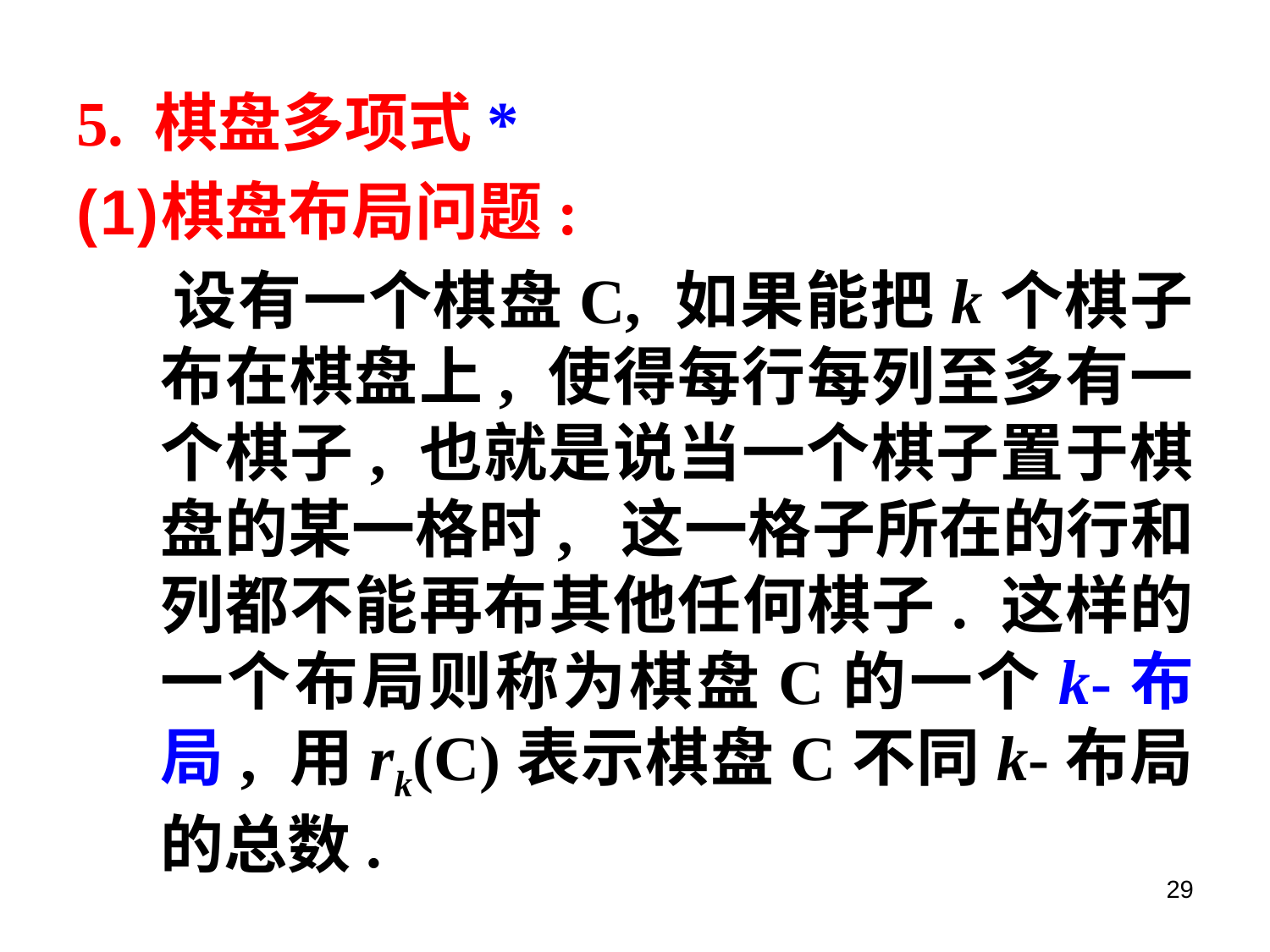

5. 棋盘多项式*
棋盘布局问题:
     设有一个棋盘C, 如果能把k个棋子布在棋盘上, 使得每行每列至多有一个棋子, 也就是说当一个棋子置于棋盘的某一格时,  这一格子所在的行和列都不能再布其他任何棋子. 这样的一个布局则称为棋盘C的一个k-布局, 用rk(C)表示棋盘C不同k-布局的总数.
29